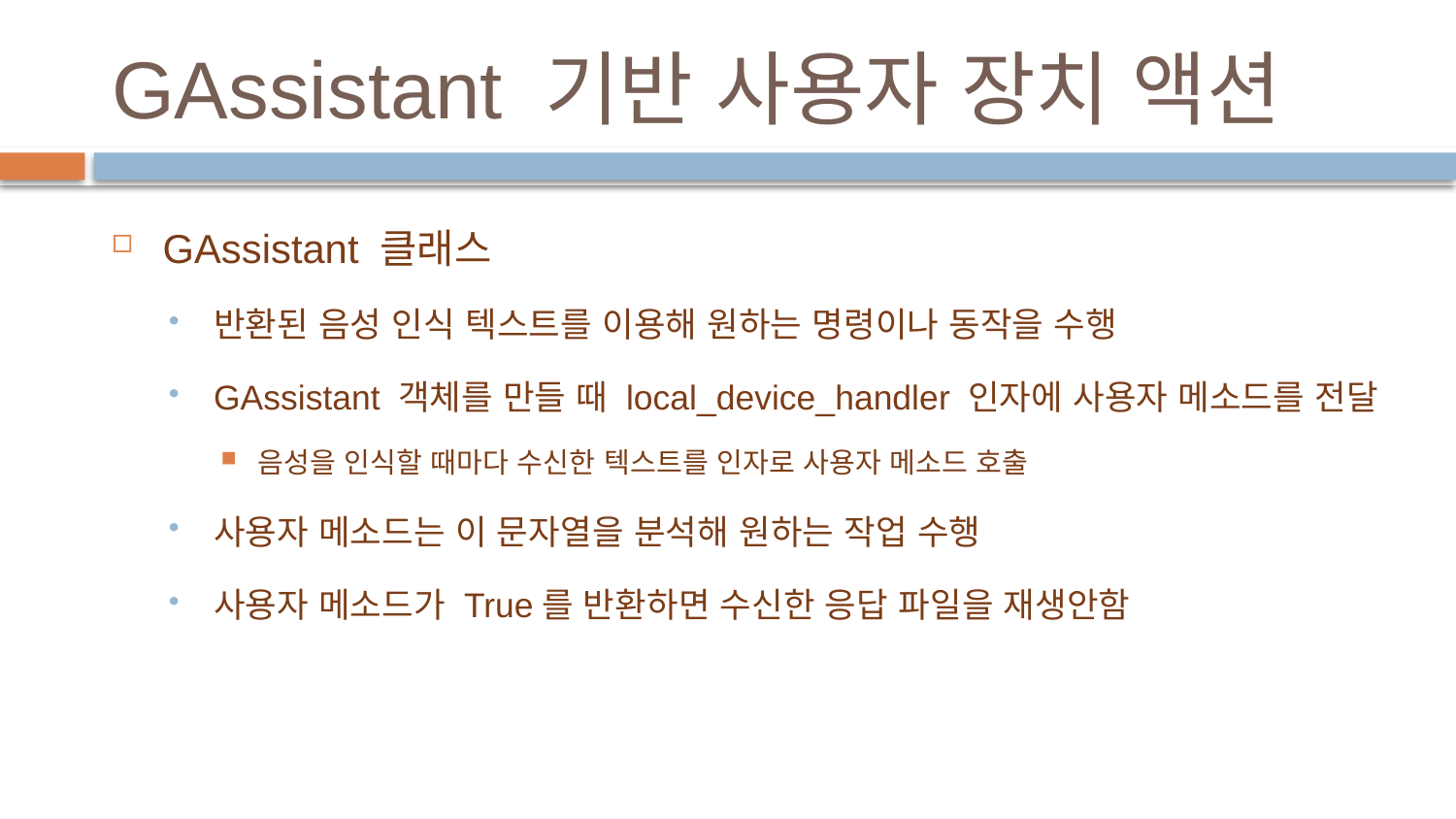

# GAssistant 기반 사용자 장치 액션
GAssistant 클래스
반환된 음성 인식 텍스트를 이용해 원하는 명령이나 동작을 수행
GAssistant 객체를 만들 때 local_device_handler 인자에 사용자 메소드를 전달
음성을 인식할 때마다 수신한 텍스트를 인자로 사용자 메소드 호출
사용자 메소드는 이 문자열을 분석해 원하는 작업 수행
사용자 메소드가 True를 반환하면 수신한 응답 파일을 재생안함